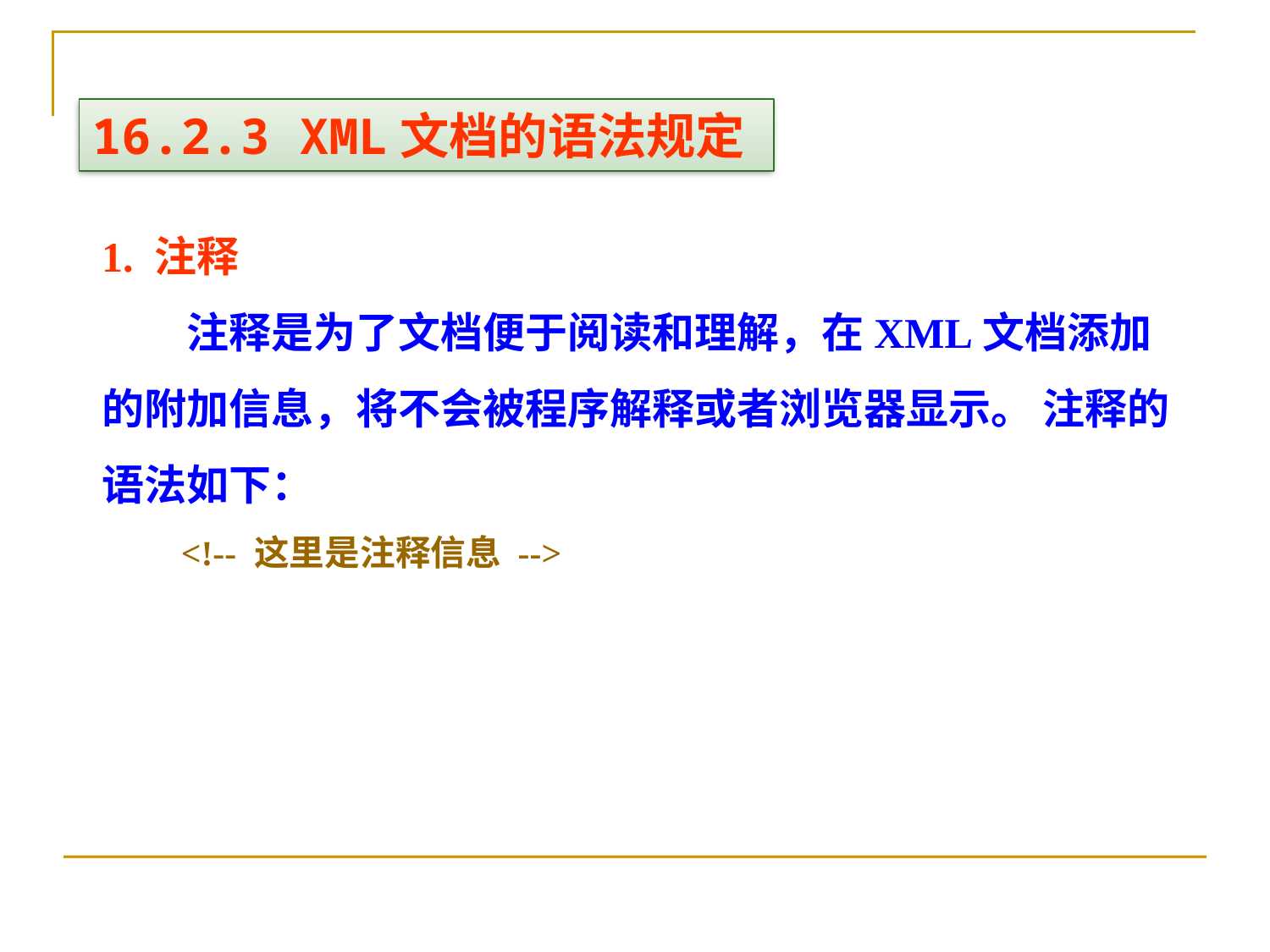

16.2.3 XML文档的语法规定
1. 注释
　　注释是为了文档便于阅读和理解，在XML文档添加的附加信息，将不会被程序解释或者浏览器显示。 注释的语法如下：
　　<!-- 这里是注释信息 -->